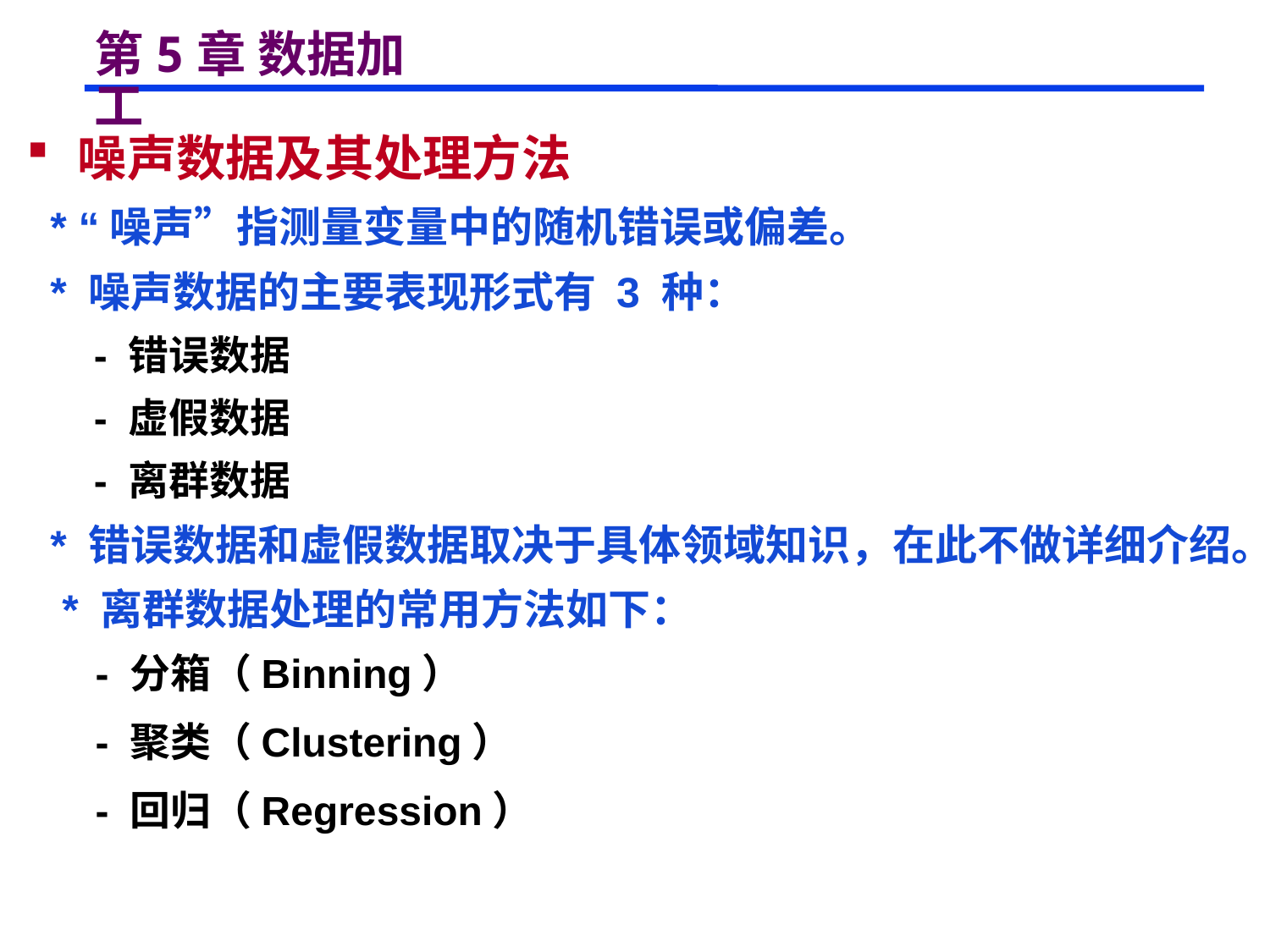

# 第5章 数据加工
 噪声数据及其处理方法
  * “噪声”指测量变量中的随机错误或偏差。
  * 噪声数据的主要表现形式有 3 种：
      - 错误数据
      - 虚假数据
      - 离群数据
  * 错误数据和虚假数据取决于具体领域知识，在此不做详细介绍。
   * 离群数据处理的常用方法如下：
- 分箱（Binning）
- 聚类（Clustering）
- 回归（Regression）